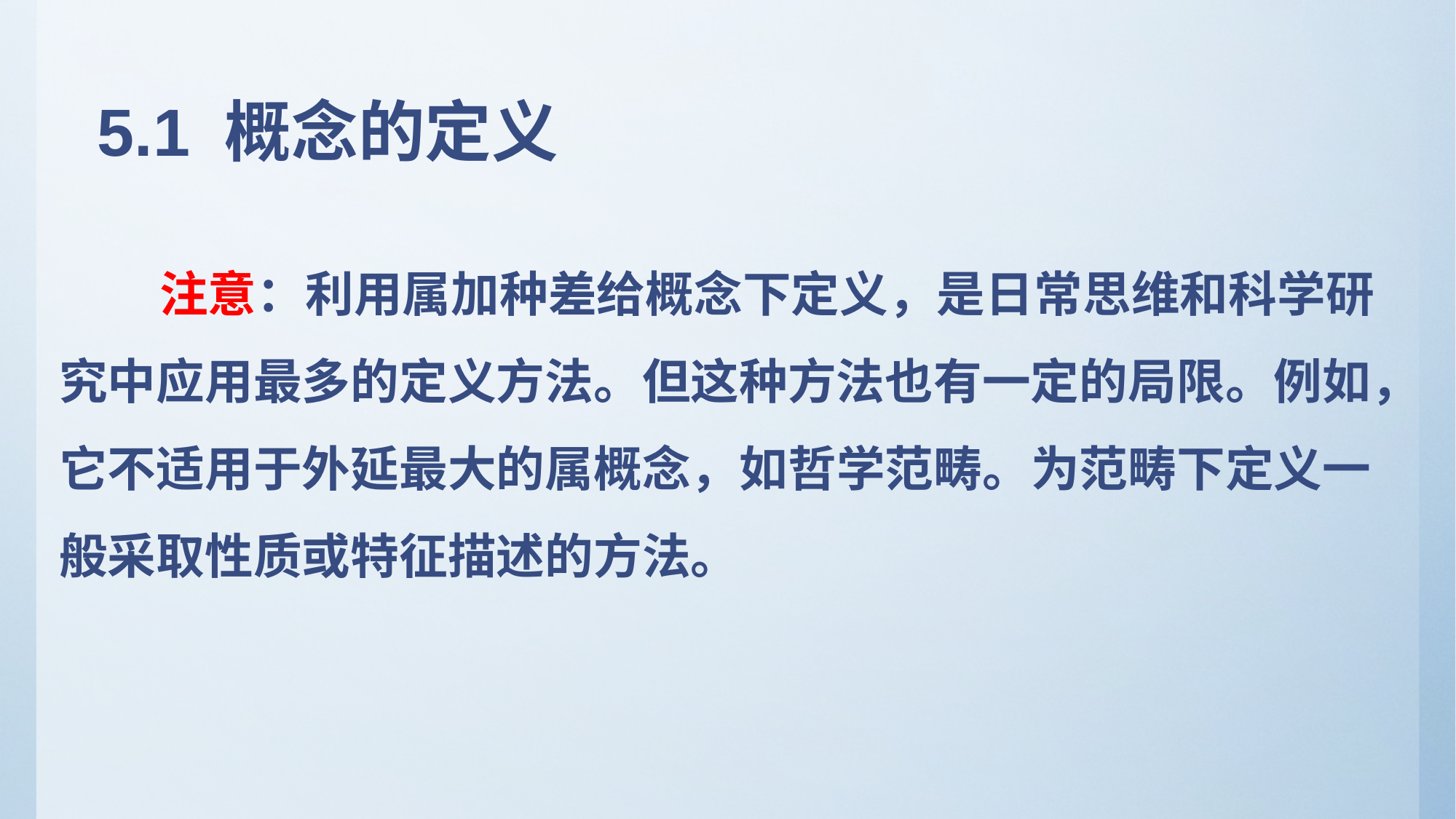

# 5.1 概念的定义
        注意：利用属加种差给概念下定义，是日常思维和科学研究中应用最多的定义方法。但这种方法也有一定的局限。例如，它不适用于外延最大的属概念，如哲学范畴。为范畴下定义一般采取性质或特征描述的方法。